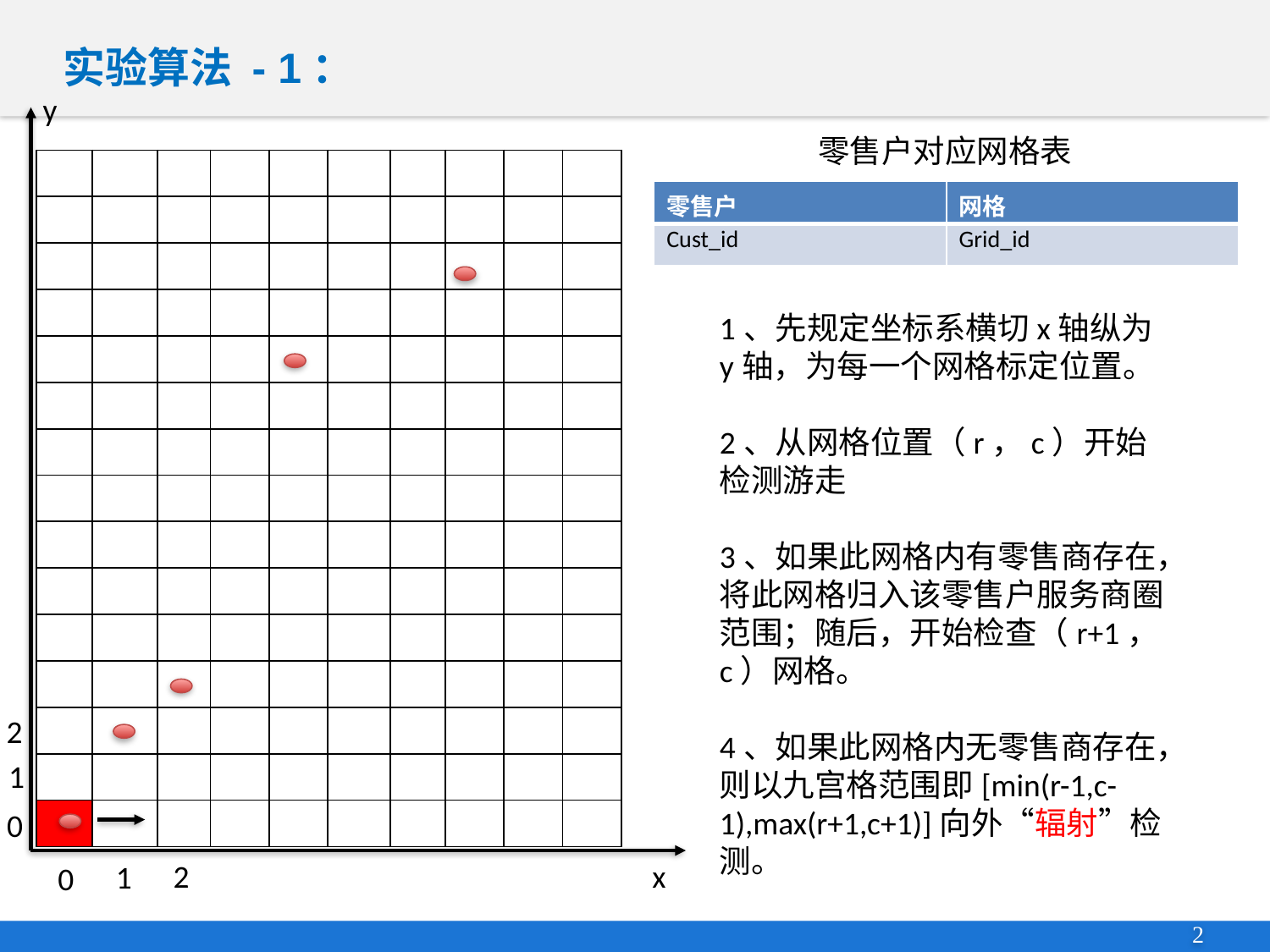

# 实验算法 - 1：
y
零售户对应网格表
|  |  |  |  |  |  |  |  |  |  |
| --- | --- | --- | --- | --- | --- | --- | --- | --- | --- |
|  |  |  |  |  |  |  |  |  |  |
|  |  |  |  |  |  |  |  |  |  |
|  |  |  |  |  |  |  |  |  |  |
|  |  |  |  |  |  |  |  |  |  |
|  |  |  |  |  |  |  |  |  |  |
|  |  |  |  |  |  |  |  |  |  |
|  |  |  |  |  |  |  |  |  |  |
|  |  |  |  |  |  |  |  |  |  |
|  |  |  |  |  |  |  |  |  |  |
|  |  |  |  |  |  |  |  |  |  |
|  |  |  |  |  |  |  |  |  |  |
|  |  |  |  |  |  |  |  |  |  |
|  |  |  |  |  |  |  |  |  |  |
|  |  |  |  |  |  |  |  |  |  |
| 零售户 | 网格 |
| --- | --- |
| Cust\_id | Grid\_id |

1、先规定坐标系横切x轴纵为y轴，为每一个网格标定位置。

2、从网格位置（r，c）开始检测游走

3、如果此网格内有零售商存在，将此网格归入该零售户服务商圈范围；随后，开始检查（r+1，c）网格。

4、如果此网格内无零售商存在，则以九宫格范围即[min(r-1,c-1),max(r+1,c+1)]向外“辐射”检测。

2

1
0

2
x
1
0